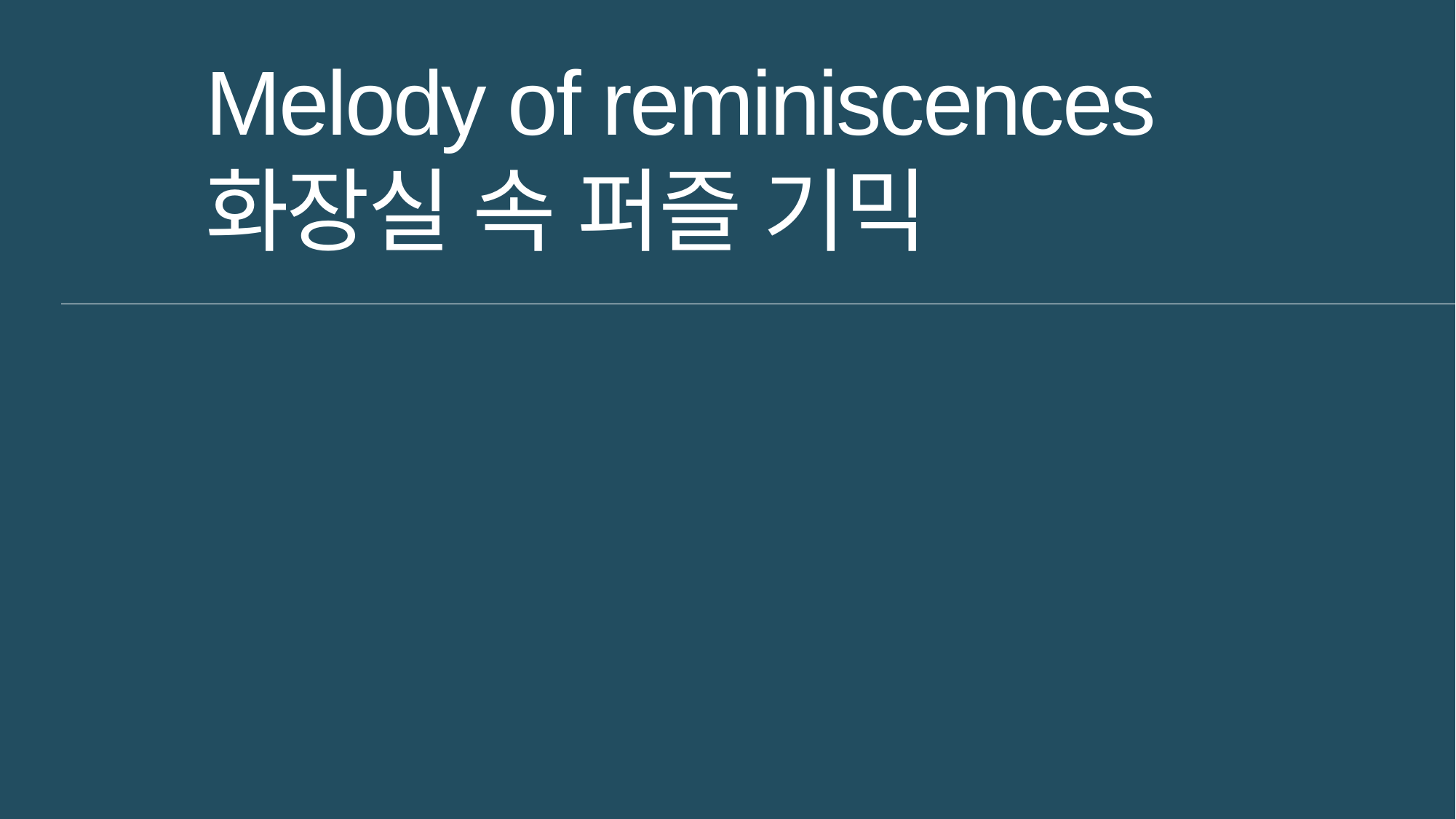

Melody of reminiscences
화장실 속 퍼즐 기믹